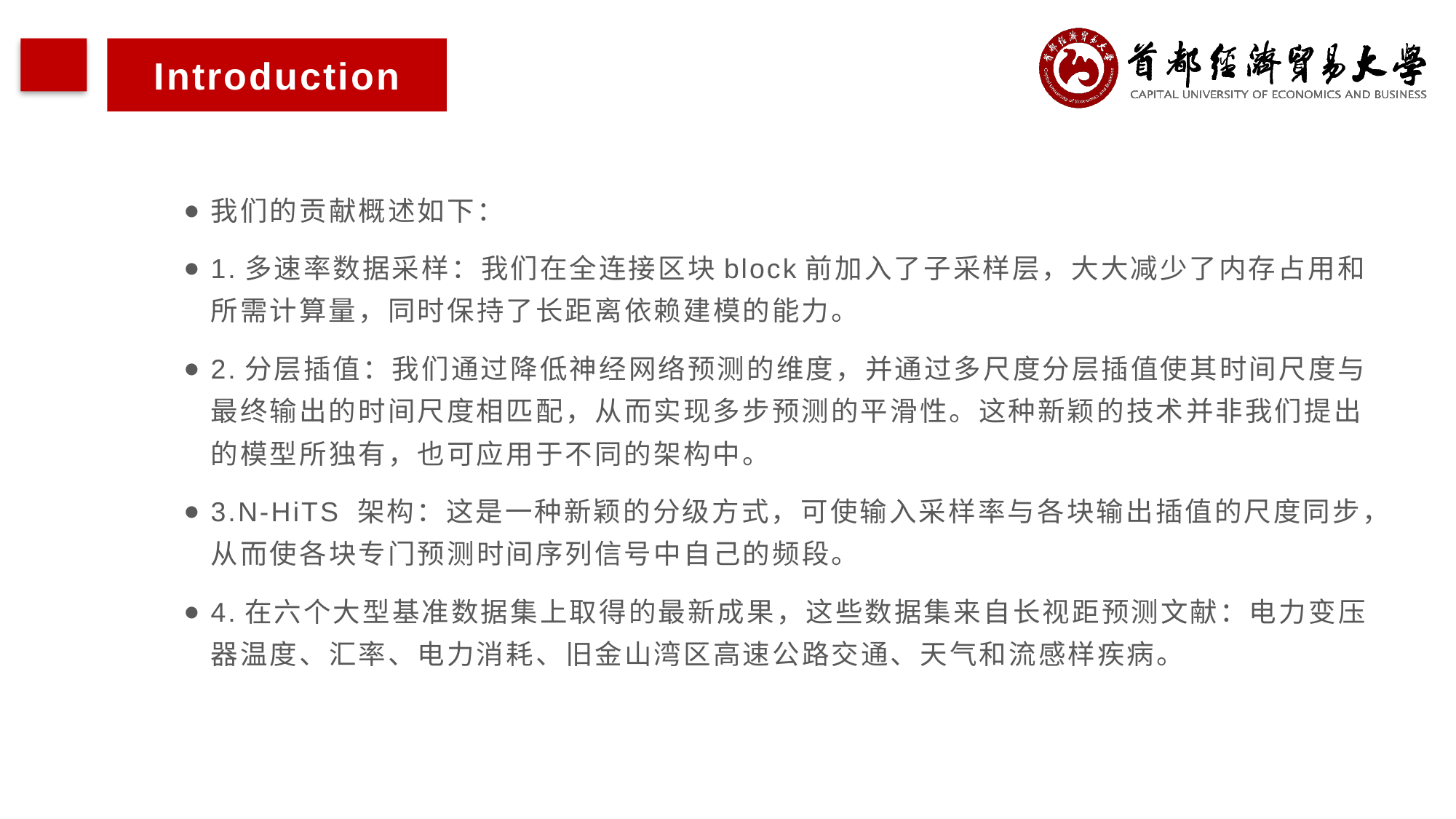

Introduction
我们的贡献概述如下：
1.多速率数据采样：我们在全连接区块block前加入了子采样层，大大减少了内存占用和所需计算量，同时保持了长距离依赖建模的能力。
2.分层插值：我们通过降低神经网络预测的维度，并通过多尺度分层插值使其时间尺度与最终输出的时间尺度相匹配，从而实现多步预测的平滑性。这种新颖的技术并非我们提出的模型所独有，也可应用于不同的架构中。
3.N-HiTS 架构：这是一种新颖的分级方式，可使输入采样率与各块输出插值的尺度同步，从而使各块专门预测时间序列信号中自己的频段。
4.在六个大型基准数据集上取得的最新成果，这些数据集来自长视距预测文献：电力变压器温度、汇率、电力消耗、旧金山湾区高速公路交通、天气和流感样疾病。